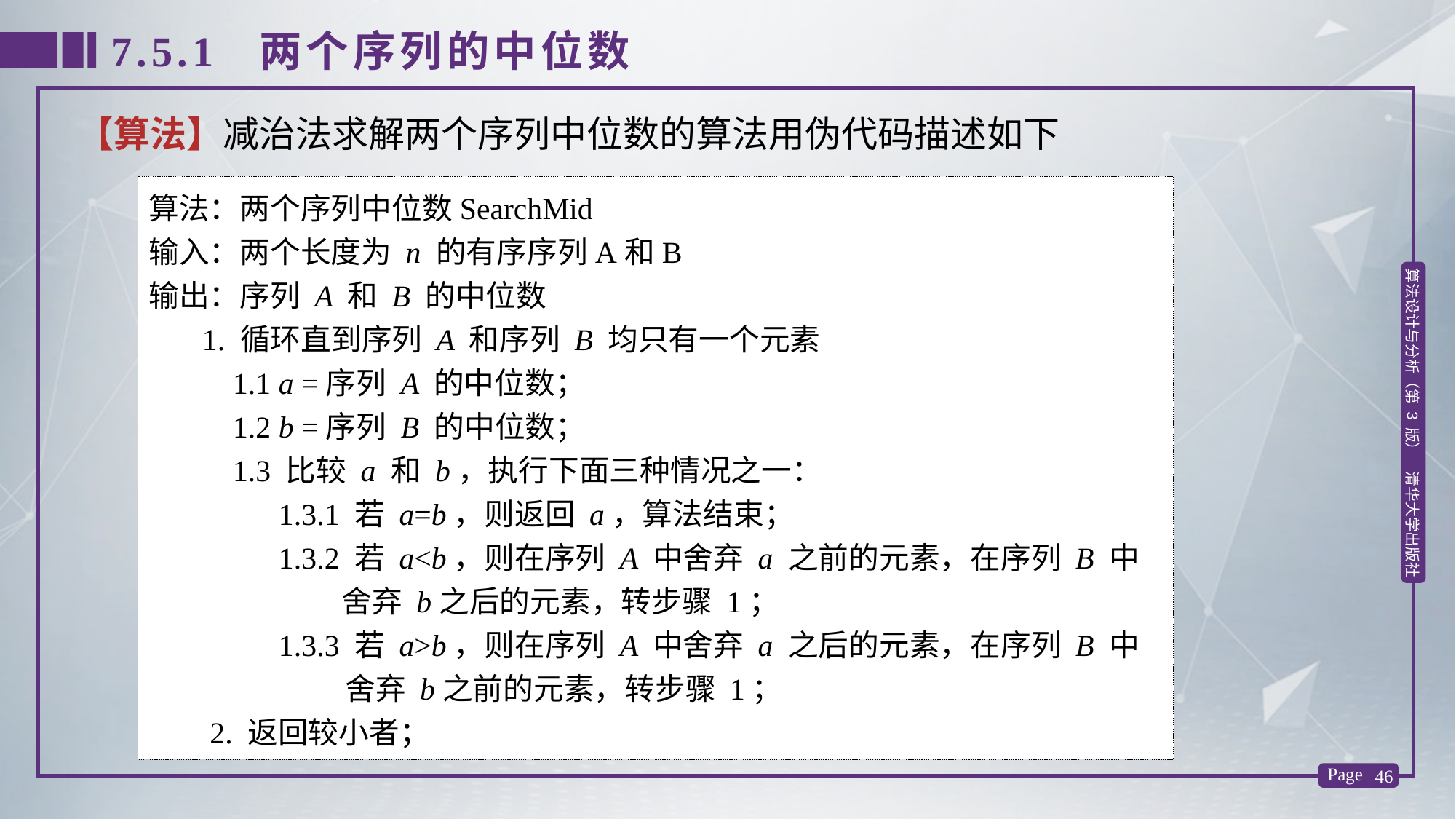

7.5.1  两个序列的中位数
【算法】减治法求解两个序列中位数的算法用伪代码描述如下
算法：两个序列中位数SearchMid
输入：两个长度为 n 的有序序列A和B
输出：序列 A 和 B 的中位数
       1. 循环直到序列 A 和序列 B 均只有一个元素
           1.1 a =序列 A 的中位数；
           1.2 b =序列 B 的中位数；
           1.3 比较 a 和 b，执行下面三种情况之一：
                 1.3.1 若 a=b，则返回 a，算法结束；
                 1.3.2 若 a<b，则在序列 A 中舍弃 a 之前的元素，在序列 B 中舍弃 b之后的元素，转步骤 1；
                 1.3.3 若 a>b，则在序列 A 中舍弃 a 之后的元素，在序列 B 中舍弃 b之前的元素，转步骤 1；
        2. 返回较小者；